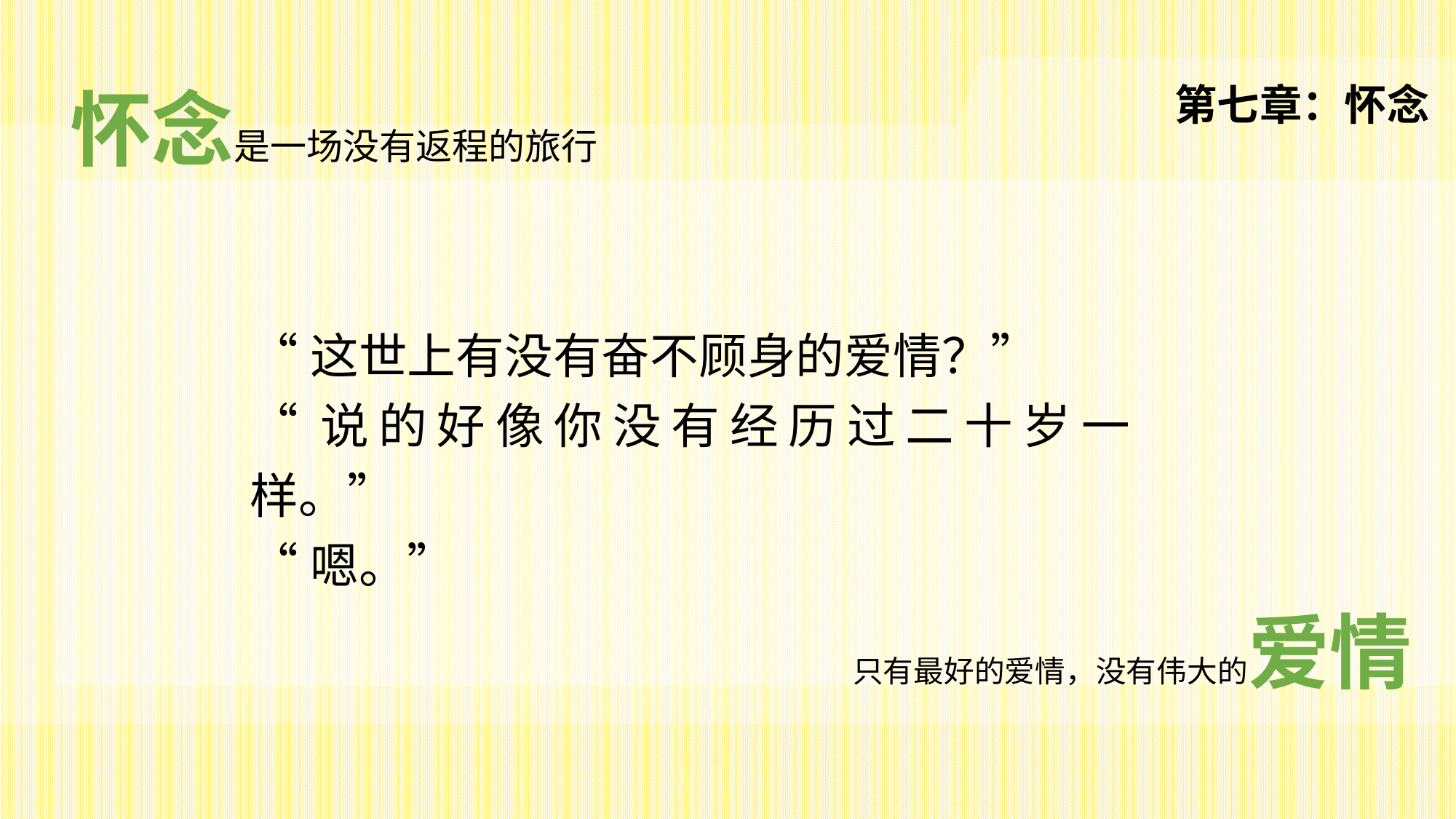

怀念是一场没有返程的旅行
第七章：怀念
“这世上有没有奋不顾身的爱情？”
“说的好像你没有经历过二十岁一样。”
“嗯。”
只有最好的爱情，没有伟大的爱情